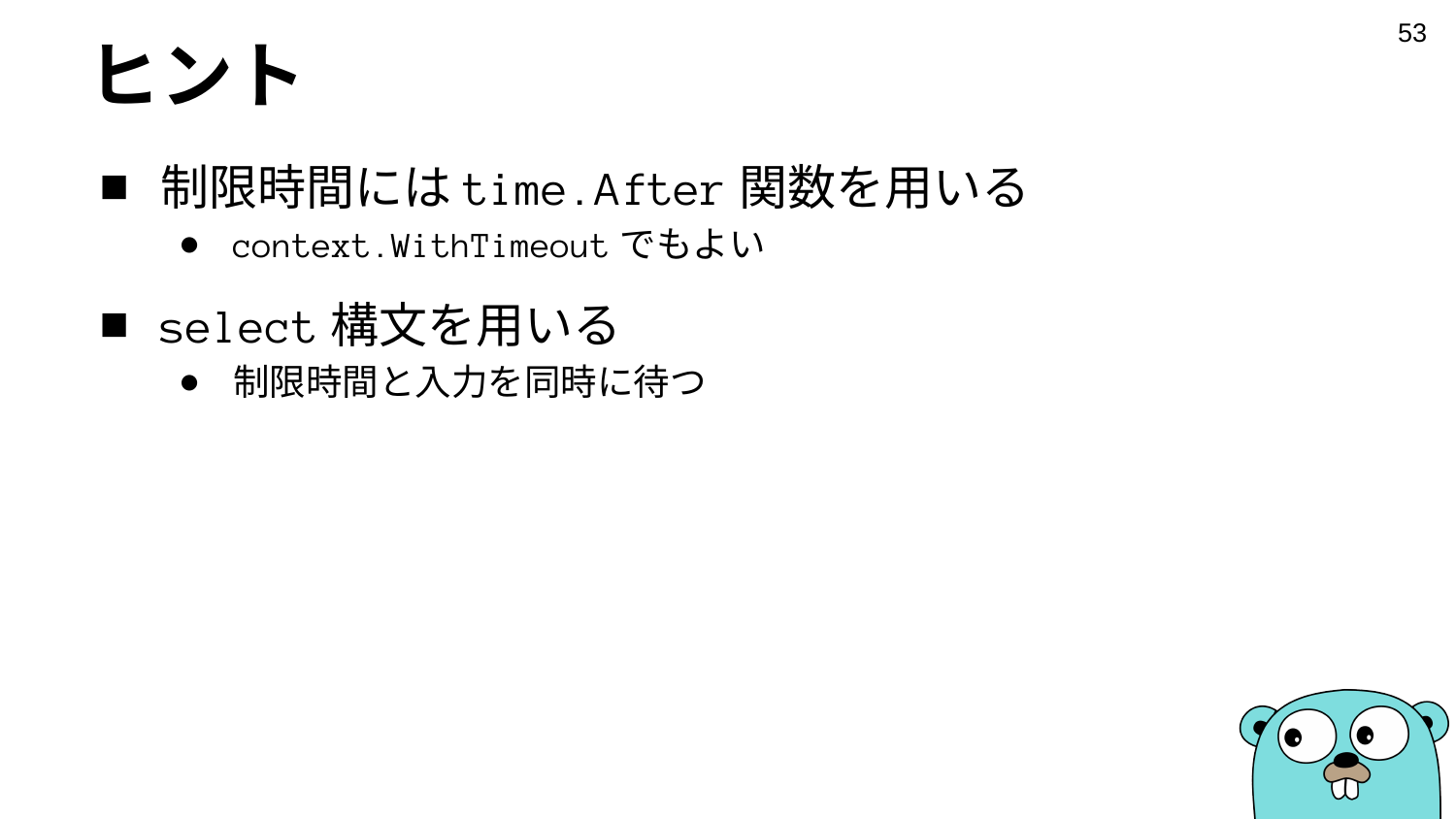

53
# ヒント
制限時間にはtime.After関数を用いる
context.WithTimeoutでもよい
select構文を用いる
制限時間と入力を同時に待つ